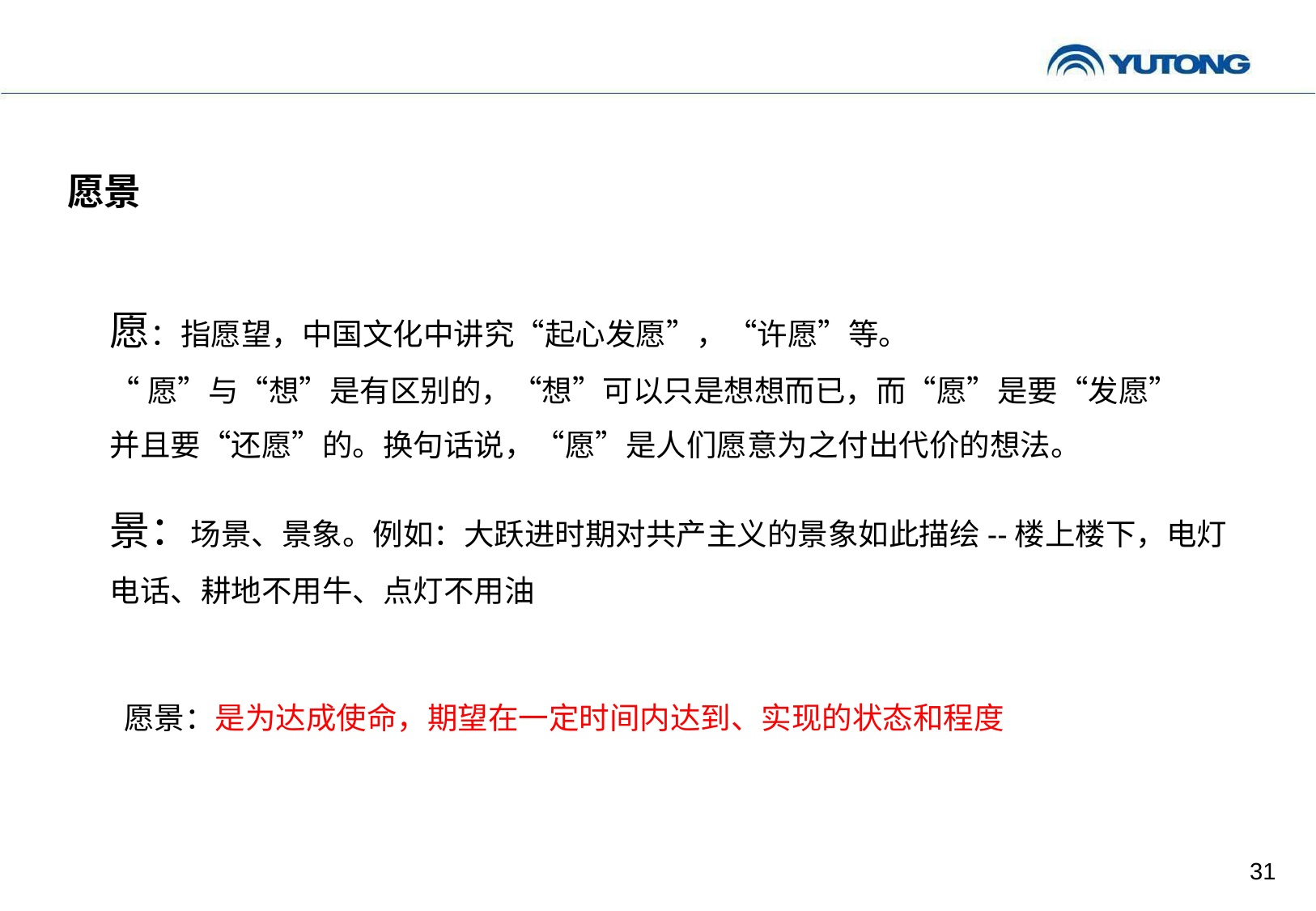

愿景
愿：指愿望，中国文化中讲究“起心发愿”，“许愿”等。
“愿”与“想”是有区别的，“想”可以只是想想而已，而“愿”是要“发愿”并且要“还愿”的。换句话说，“愿”是人们愿意为之付出代价的想法。
景：场景、景象。例如：大跃进时期对共产主义的景象如此描绘--楼上楼下，电灯电话、耕地不用牛、点灯不用油
愿景：是为达成使命，期望在一定时间内达到、实现的状态和程度
31